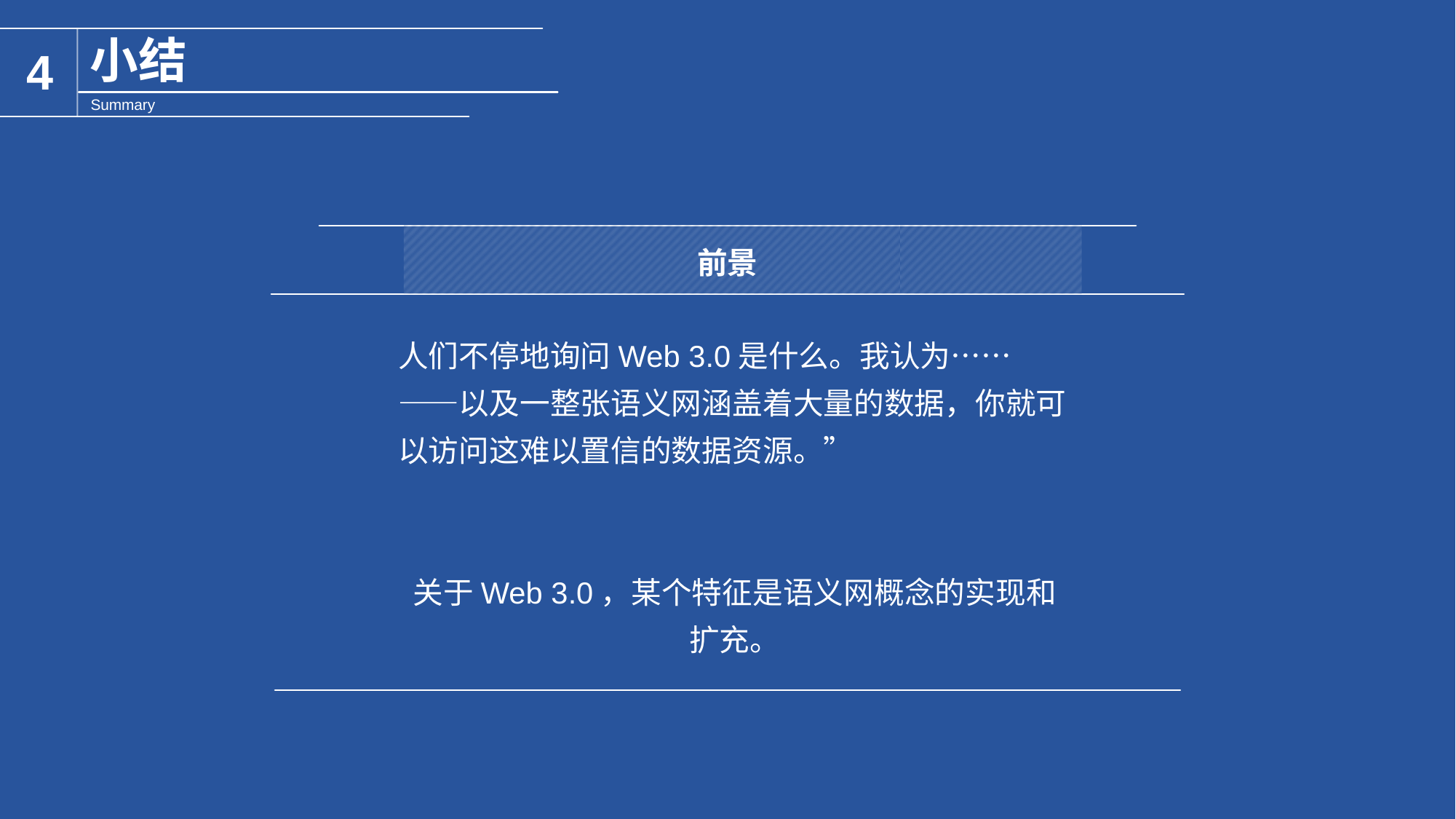

前景
人们不停地询问Web 3.0是什么。我认为……——以及一整张语义网涵盖着大量的数据，你就可以访问这难以置信的数据资源。”

关于Web 3.0，某个特征是语义网概念的实现和扩充。